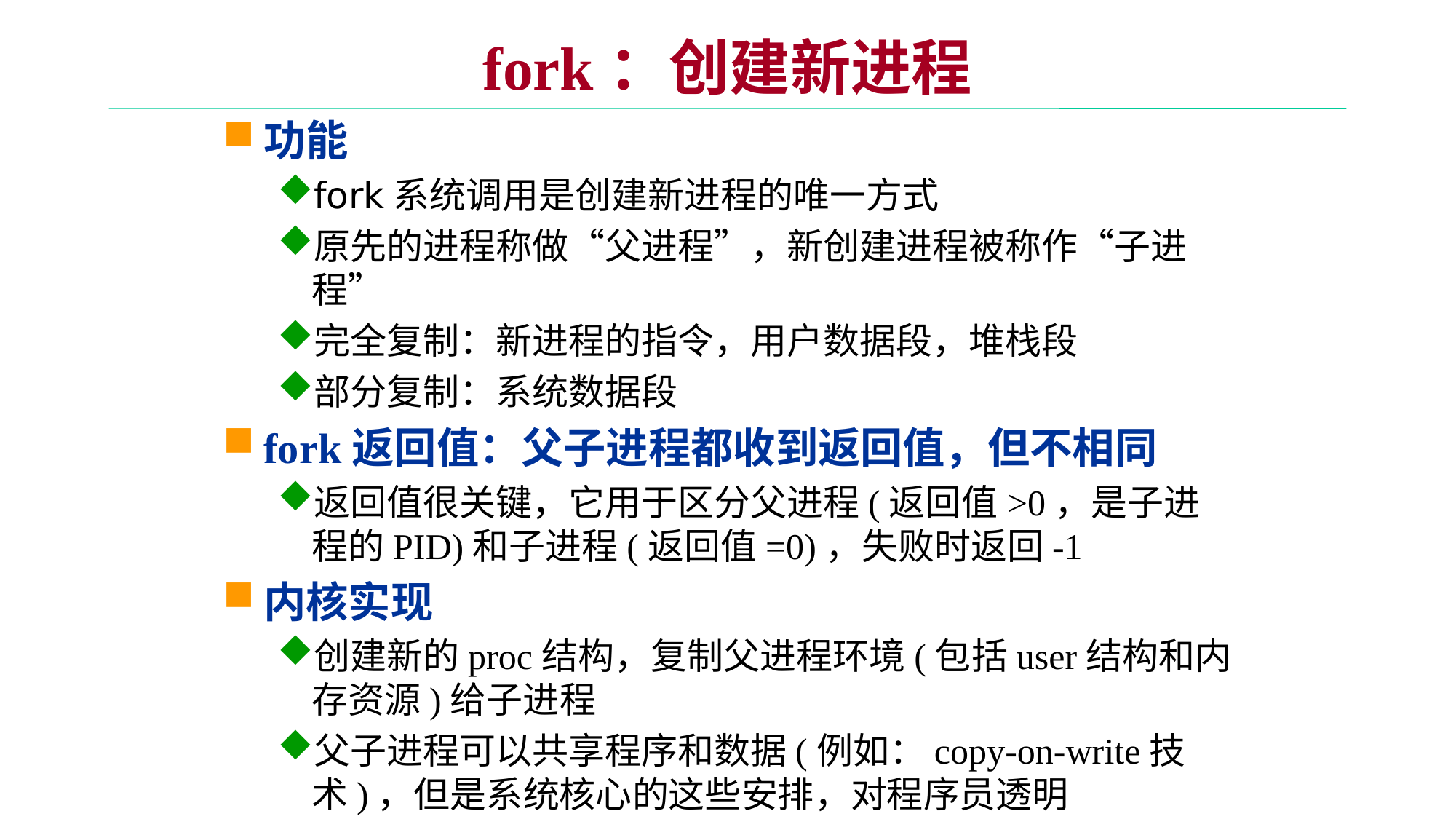

# fork：创建新进程
功能
fork系统调用是创建新进程的唯一方式
原先的进程称做“父进程”，新创建进程被称作“子进程”
完全复制：新进程的指令，用户数据段，堆栈段
部分复制：系统数据段
fork返回值：父子进程都收到返回值，但不相同
返回值很关键，它用于区分父进程(返回值>0，是子进程的PID)和子进程(返回值=0)，失败时返回-1
内核实现
创建新的proc结构，复制父进程环境(包括user结构和内存资源)给子进程
父子进程可以共享程序和数据(例如：copy-on-write技术)，但是系统核心的这些安排，对程序员透明